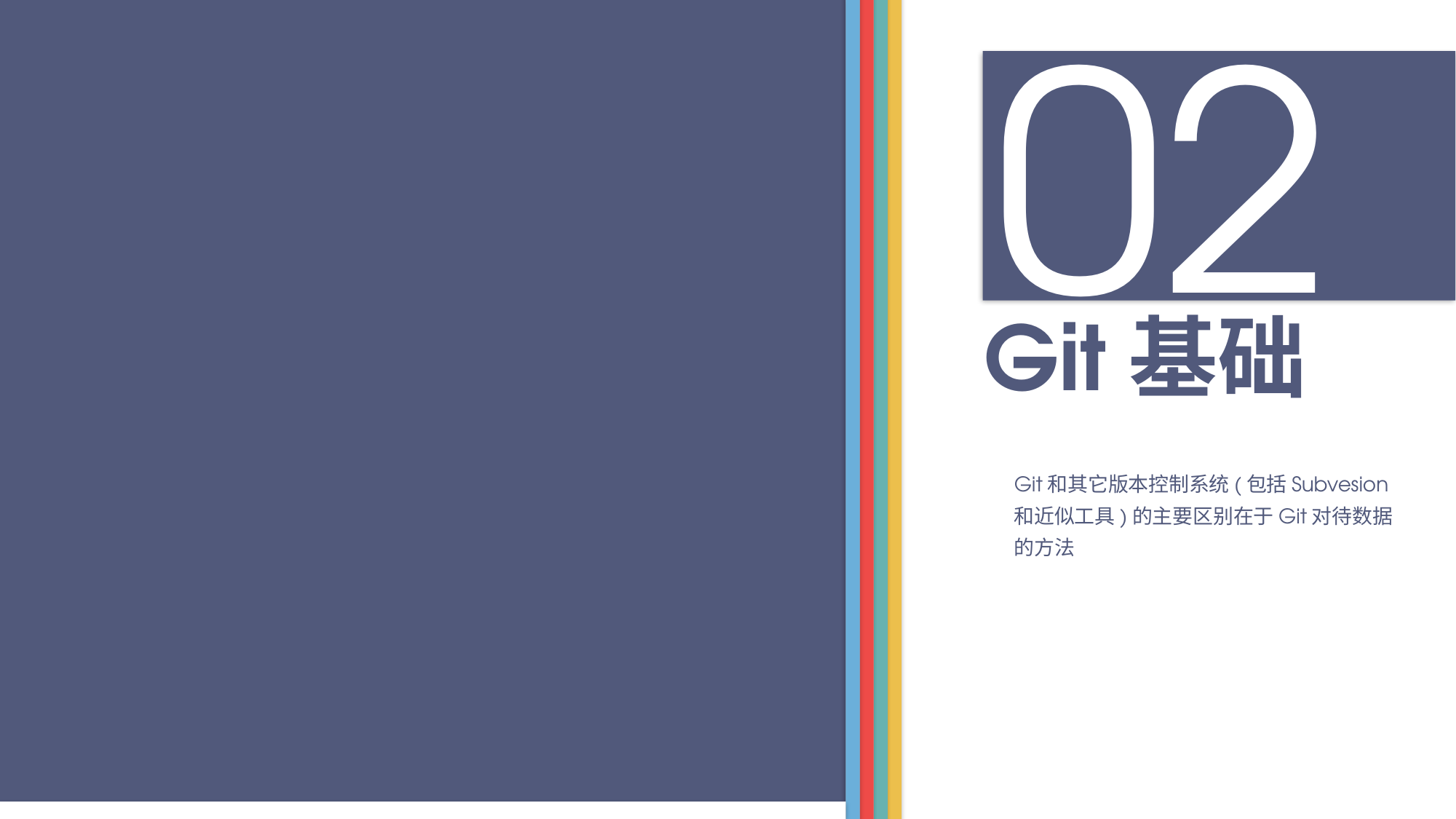

02

Git基础
Git和其它版本控制系统(包括Subvesion和近似工具)的主要区别在于Git对待数据的方法